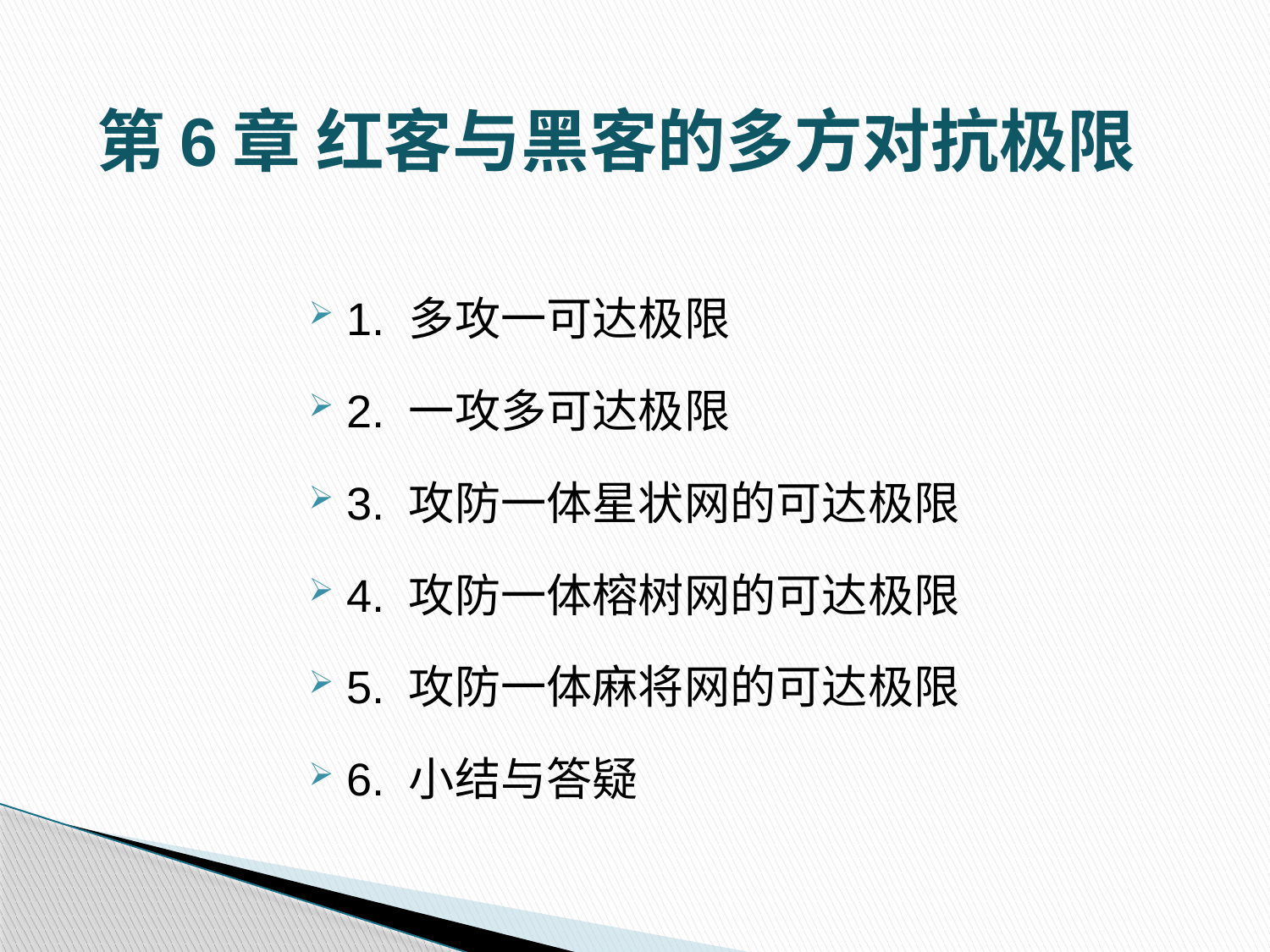

第6章 红客与黑客的多方对抗极限
1. 多攻一可达极限
2. 一攻多可达极限
3. 攻防一体星状网的可达极限
4. 攻防一体榕树网的可达极限
5. 攻防一体麻将网的可达极限
6. 小结与答疑